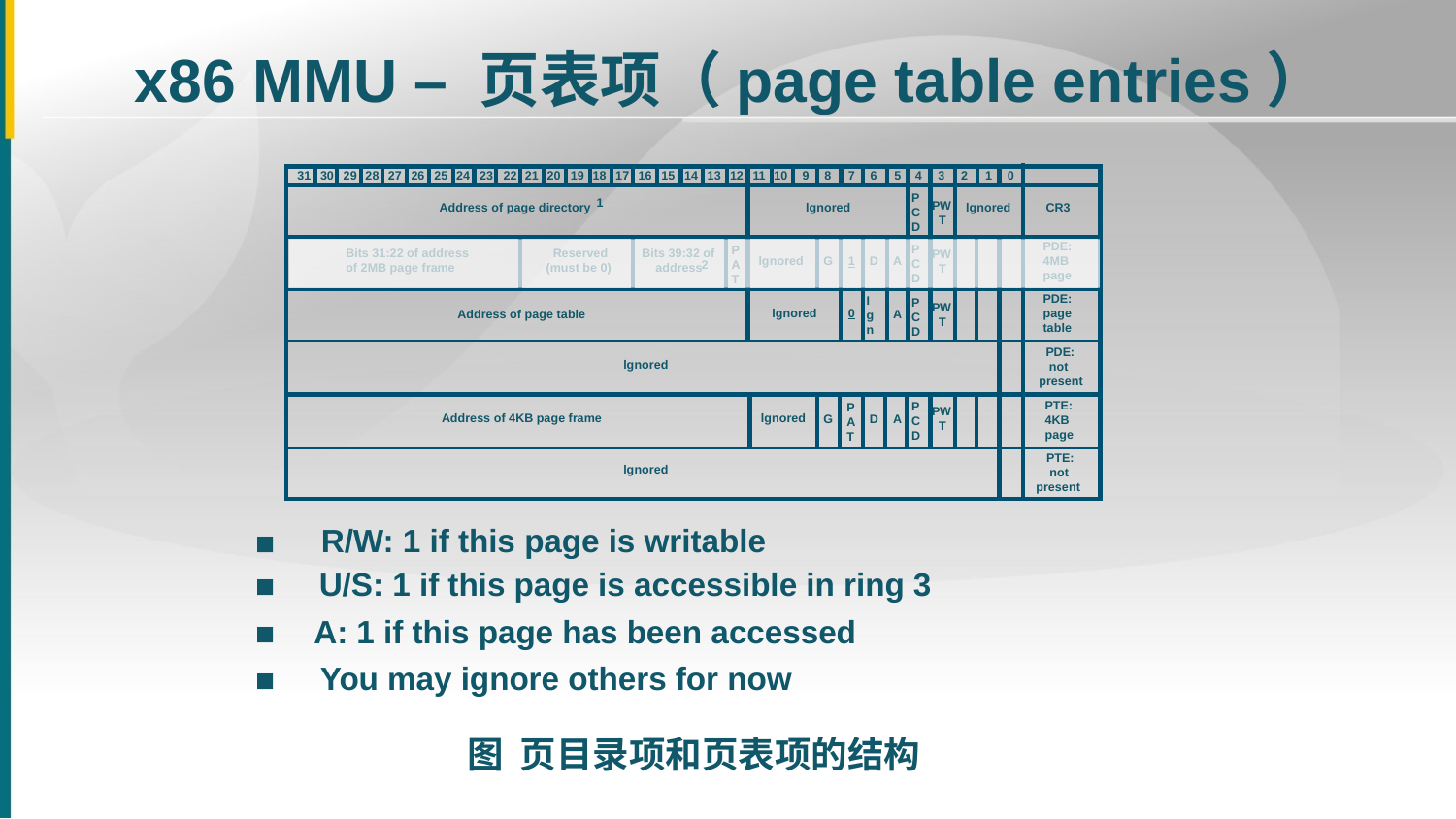

x86 MMU – 页表项（page table entries）
31
30
29
28
27
26
25
24
23
22
21
20
19
18
17
16
15
14
13
12
11
10
9
8
7
6
5
4
3
2
1
0

PCD
1
PW
  T
Address of page directory
lgnored
lgnored
CR3
PDE:
4MB
page
PCD
P
A T
Bits 31:22 of address
of 2MB page frame
  Reserved
(must be 0)
Bits 39:32 of
    address

PW
  T
lgnored
G
1
D
A
2
PDE:
page
table
Ign
PCD
PW
  T
lgnored
0
Address of page table
A
  PDE:
   not
present
lgnored
PTE:
4KB
page
PCD
P
A T
PW
  T
lgnored
Address of 4KB page frame
D
A
G
   PTE:
    not
present
lgnored
R/W: 1 if this page is writable
■
U/S: 1 if this page is accessible in ring 3
■
A: 1 if this page has been accessed
■
You may ignore others for now
■
图  页目录项和页表项的结构